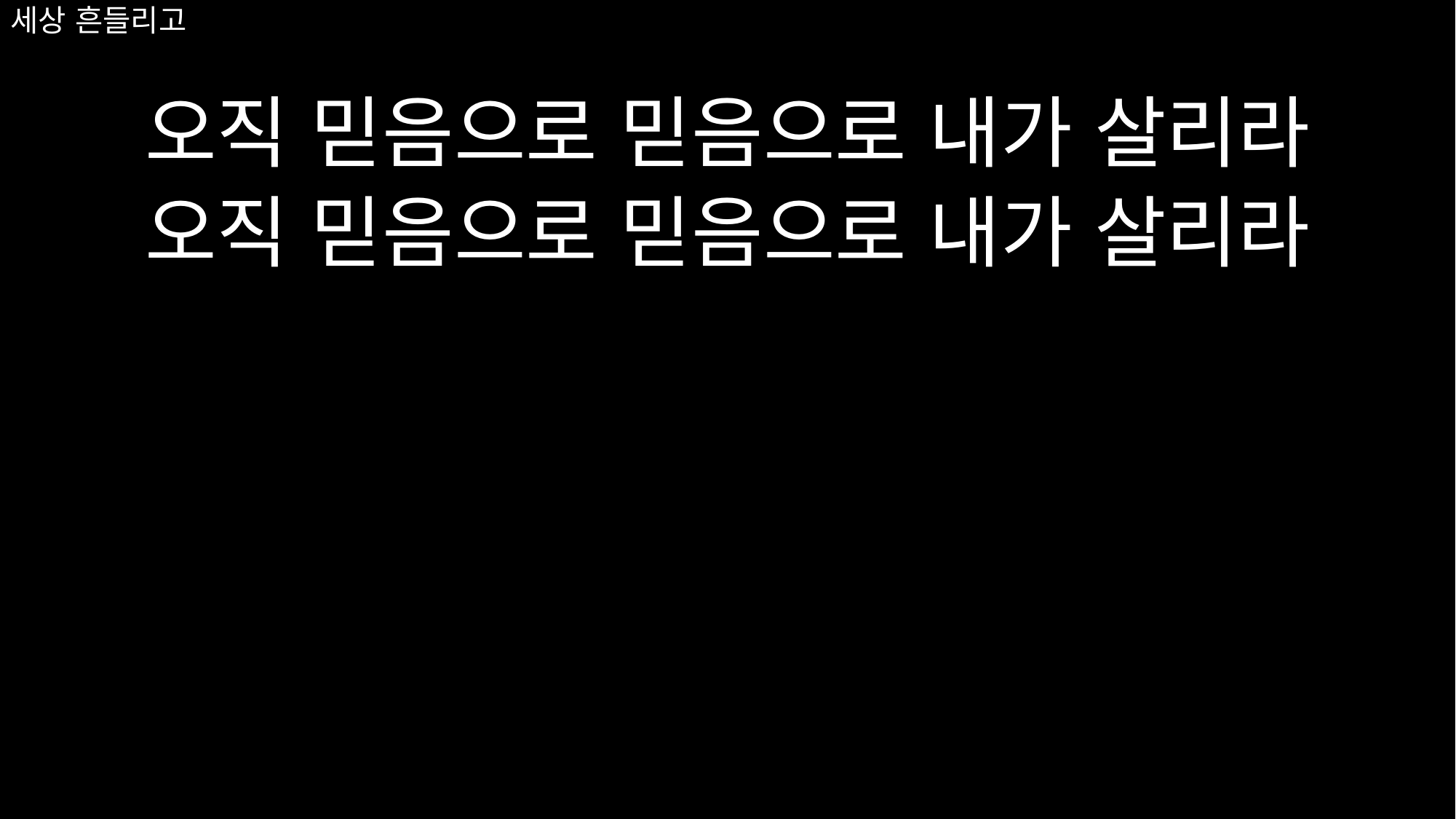

# 세상 흔들리고
오직 믿음으로 믿음으로 내가 살리라
오직 믿음으로 믿음으로 내가 살리라